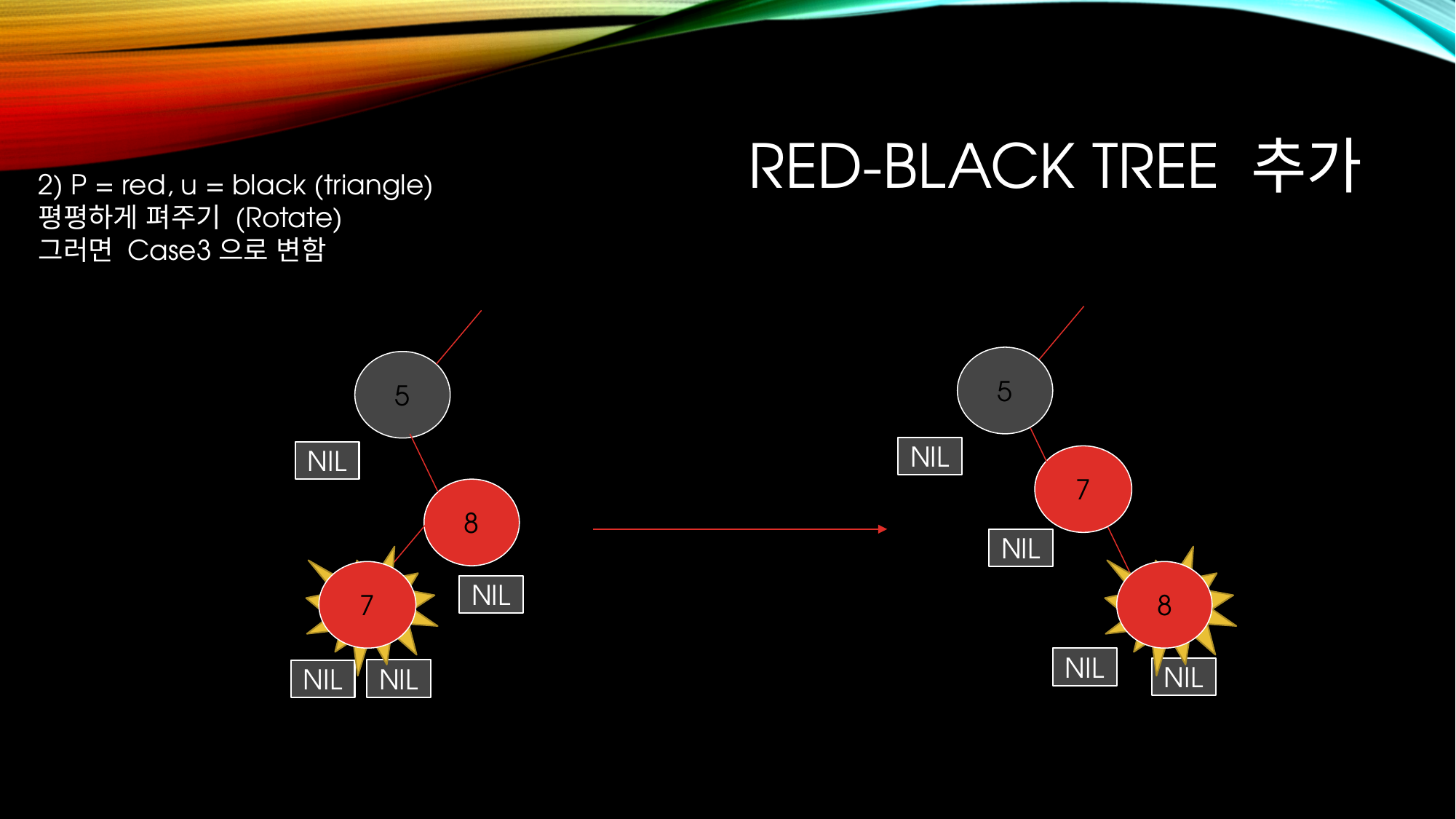

# Red-black tree 추가
2) P = red, u = black (triangle)
평평하게 펴주기 (Rotate)
그러면 Case3으로 변함

5
5
NIL
NIL
7
8
NIL

7
8
NIL
NIL
NIL
NIL
NIL